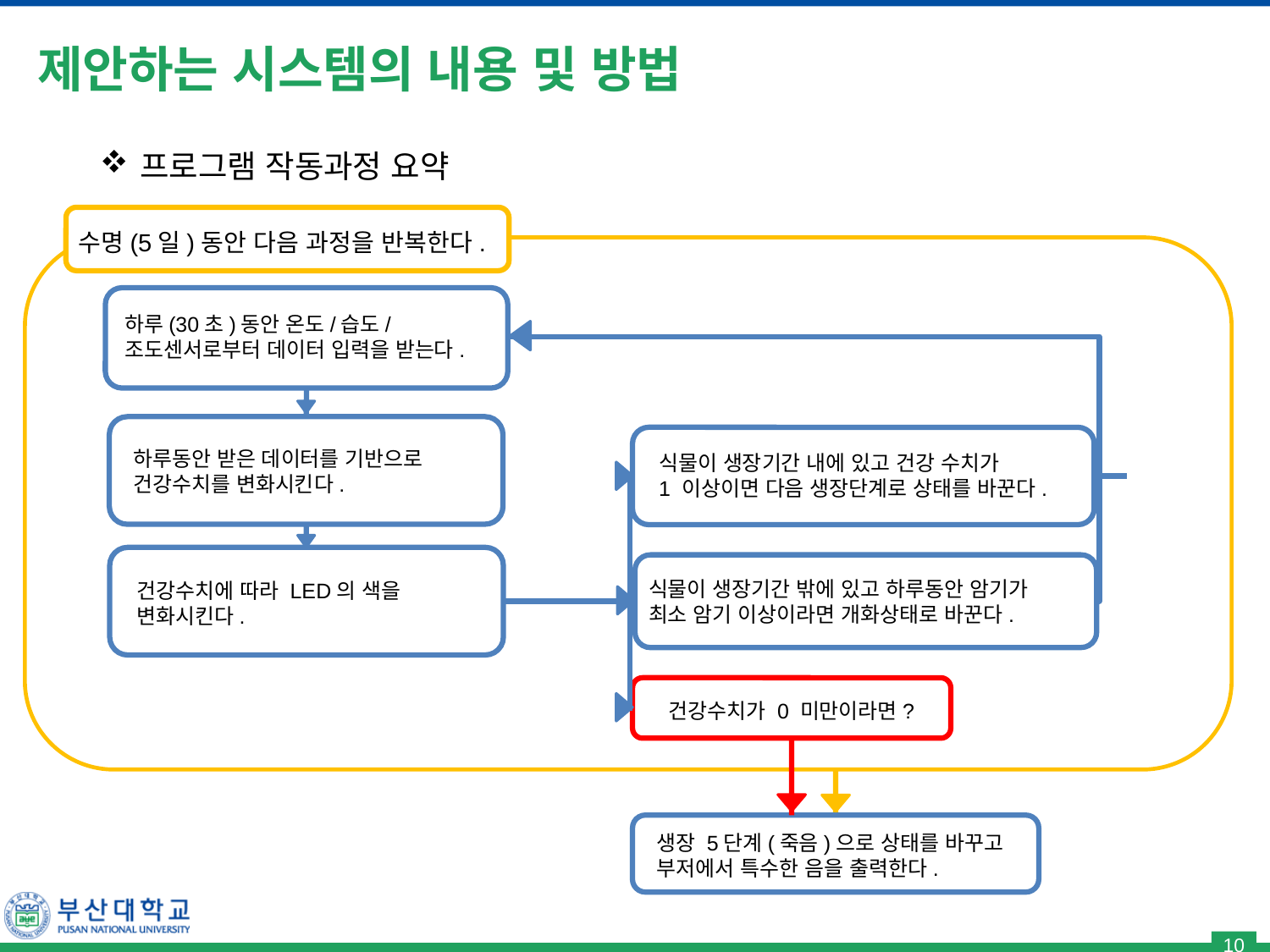

# 제안하는 시스템의 내용 및 방법
프로그램 작동과정 요약

수명(5일)동안 다음 과정을 반복한다.

하루(30초)동안 온도/습도/조도센서로부터 데이터 입력을 받는다.

하루동안 받은 데이터를 기반으로 건강수치를 변화시킨다.
식물이 생장기간 내에 있고 건강 수치가
1 이상이면 다음 생장단계로 상태를 바꾼다.

식물이 생장기간 밖에 있고 하루동안 암기가 최소 암기 이상이라면 개화상태로 바꾼다.
건강수치에 따라 LED의 색을 변화시킨다.

건강수치가 0 미만이라면?

생장 5단계(죽음)으로 상태를 바꾸고 부저에서 특수한 음을 출력한다.
10